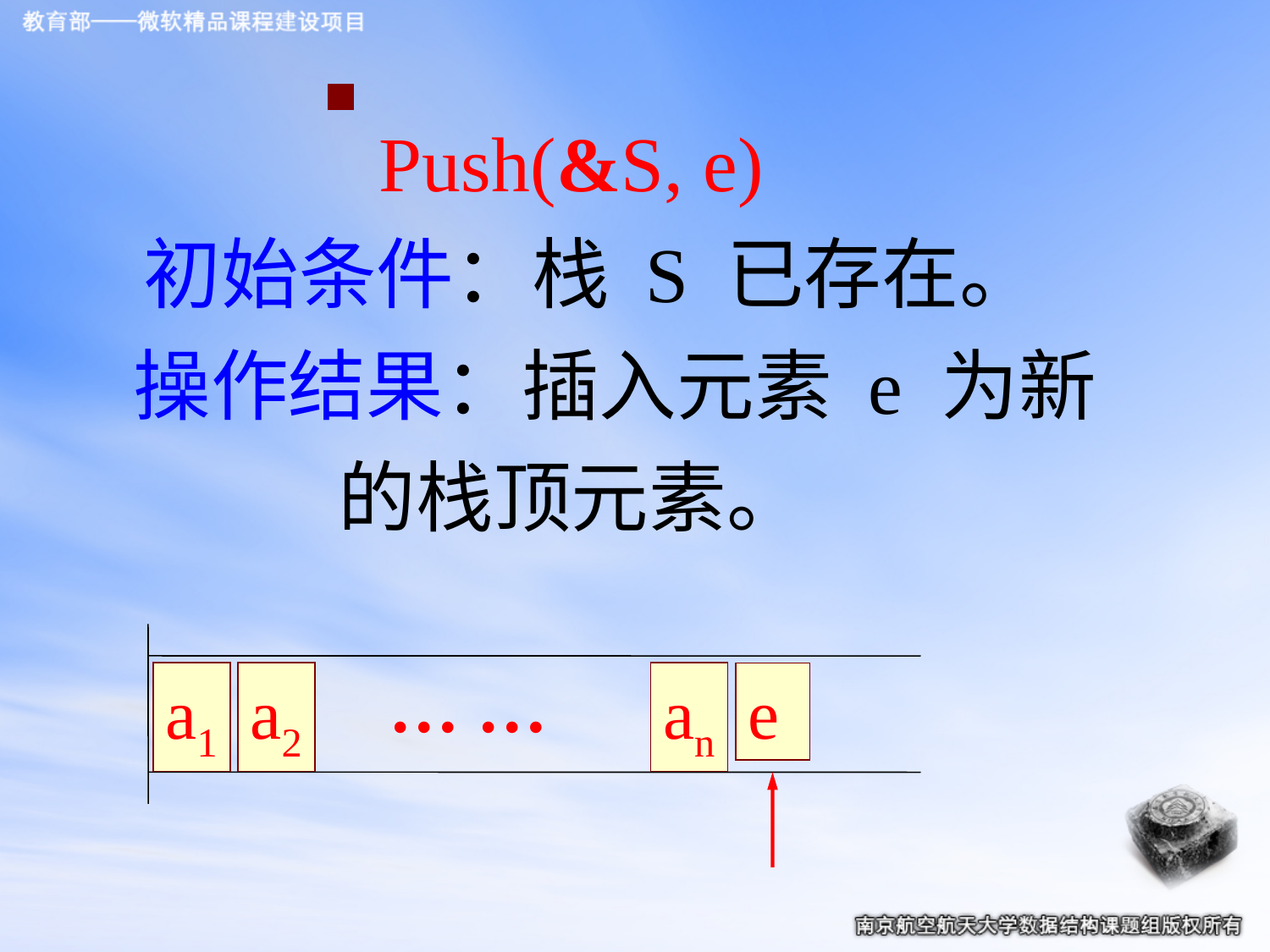

Push(&S, e)
 初始条件：栈 S 已存在。
     操作结果：插入元素 e 为新的栈顶元素。

… …

a1
a2
an
e